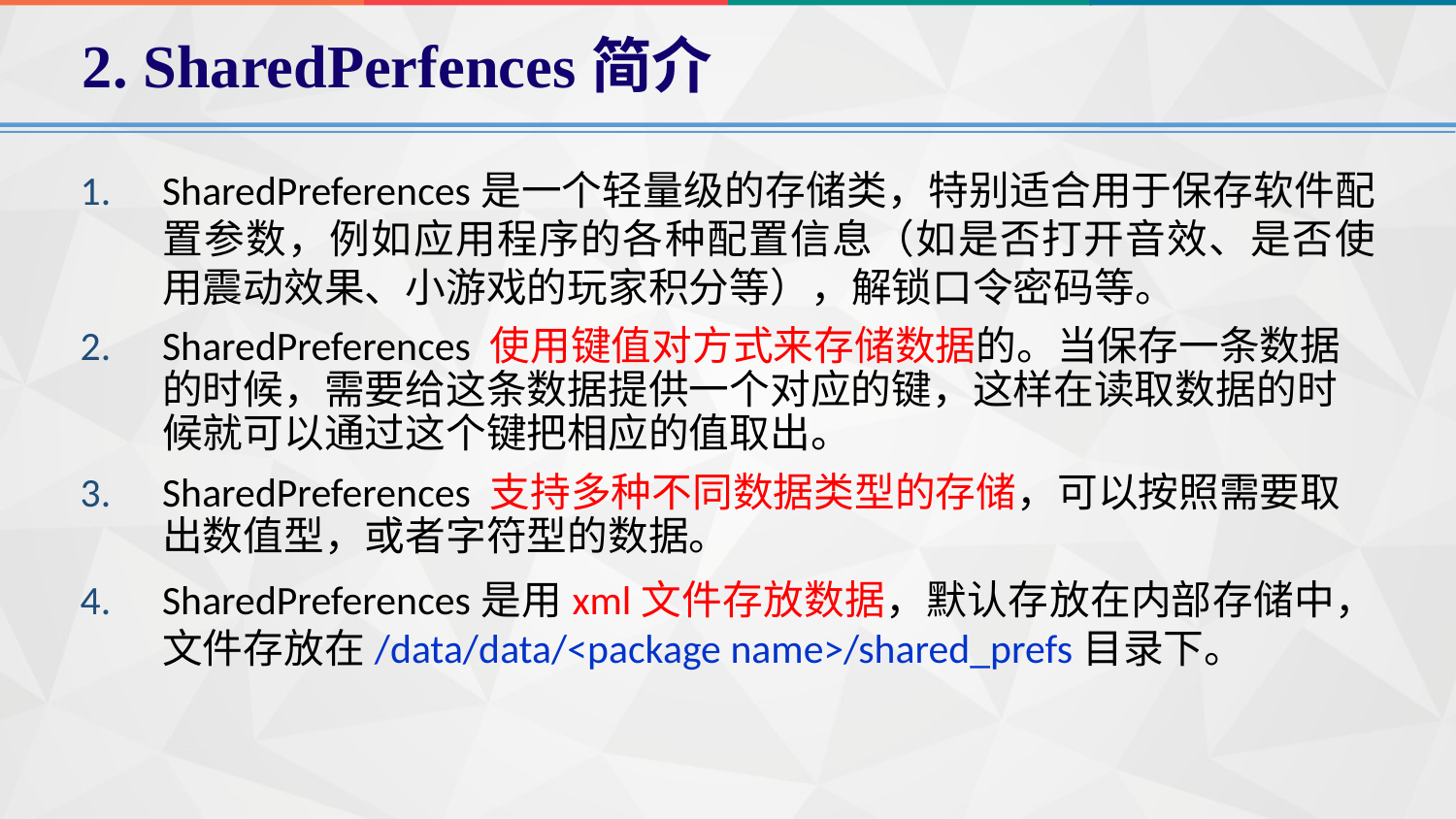

2. SharedPerfences简介
SharedPreferences是一个轻量级的存储类，特别适合用于保存软件配置参数，例如应用程序的各种配置信息（如是否打开音效、是否使用震动效果、小游戏的玩家积分等），解锁口令密码等。
SharedPreferences 使用键值对方式来存储数据的。当保存一条数据的时候，需要给这条数据提供一个对应的键，这样在读取数据的时候就可以通过这个键把相应的值取出。
SharedPreferences 支持多种不同数据类型的存储，可以按照需要取出数值型，或者字符型的数据。
SharedPreferences是用xml文件存放数据，默认存放在内部存储中，文件存放在/data/data/<package name>/shared_prefs目录下。